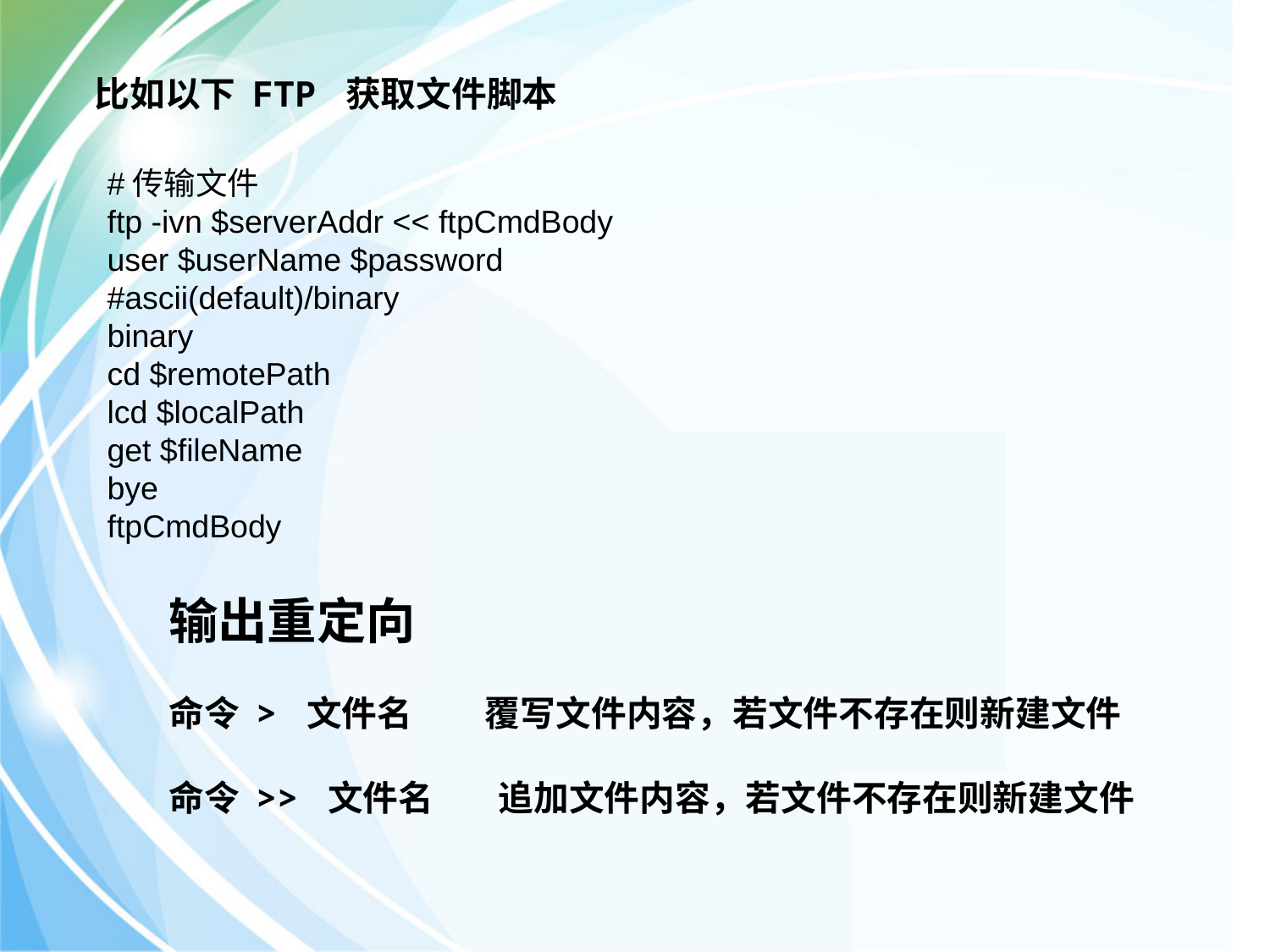

比如以下 FTP 获取文件脚本
#传输文件
ftp -ivn $serverAddr << ftpCmdBody
user $userName $password
#ascii(default)/binary
binary
cd $remotePath
lcd $localPath
get $fileName
bye
ftpCmdBody
输出重定向

命令 > 文件名         覆写文件内容，若文件不存在则新建文件

命令 >> 文件名        追加文件内容，若文件不存在则新建文件